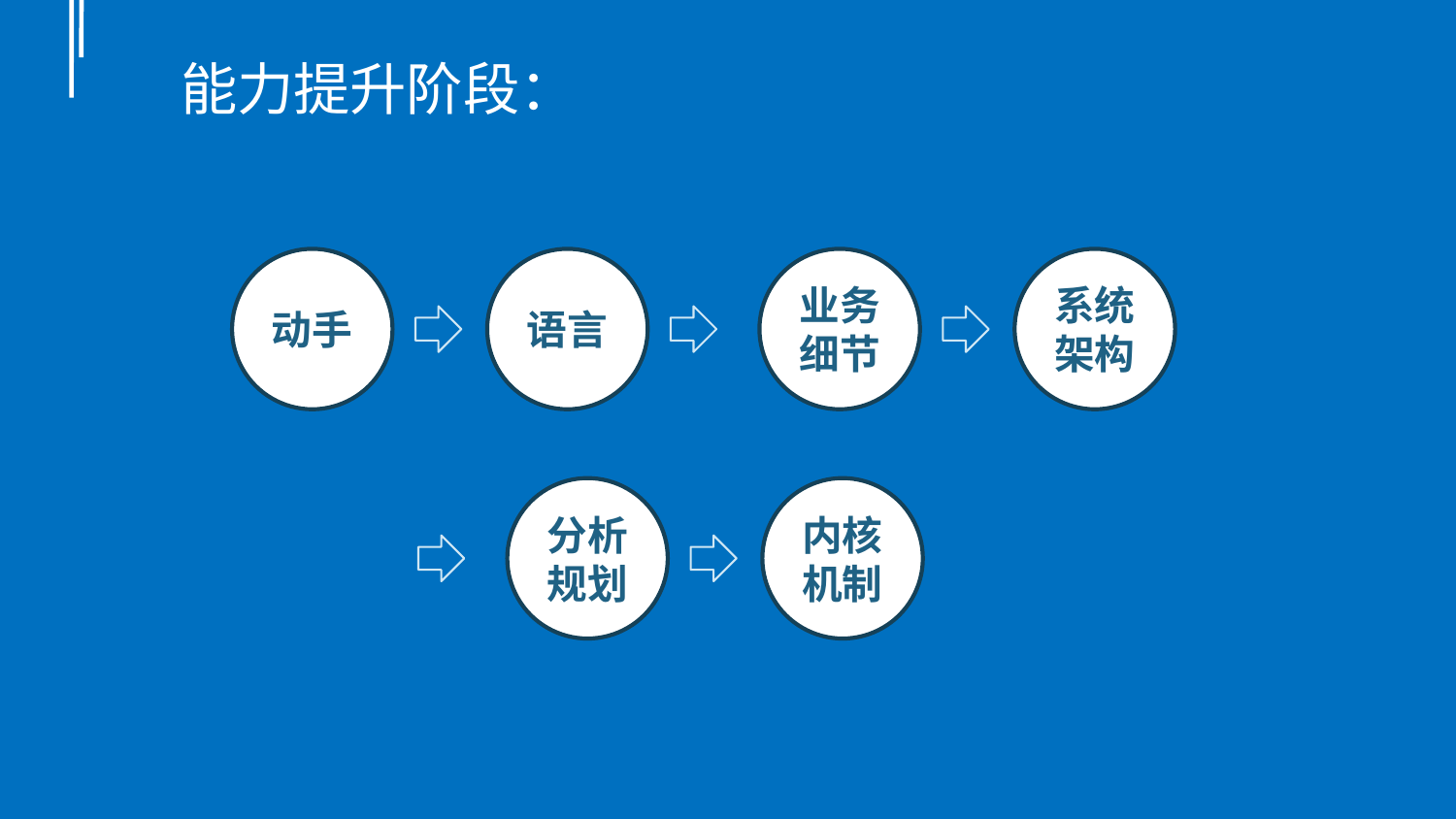

能力提升阶段：
动手
语言
业务细节
系统架构

分析规划
内核机制